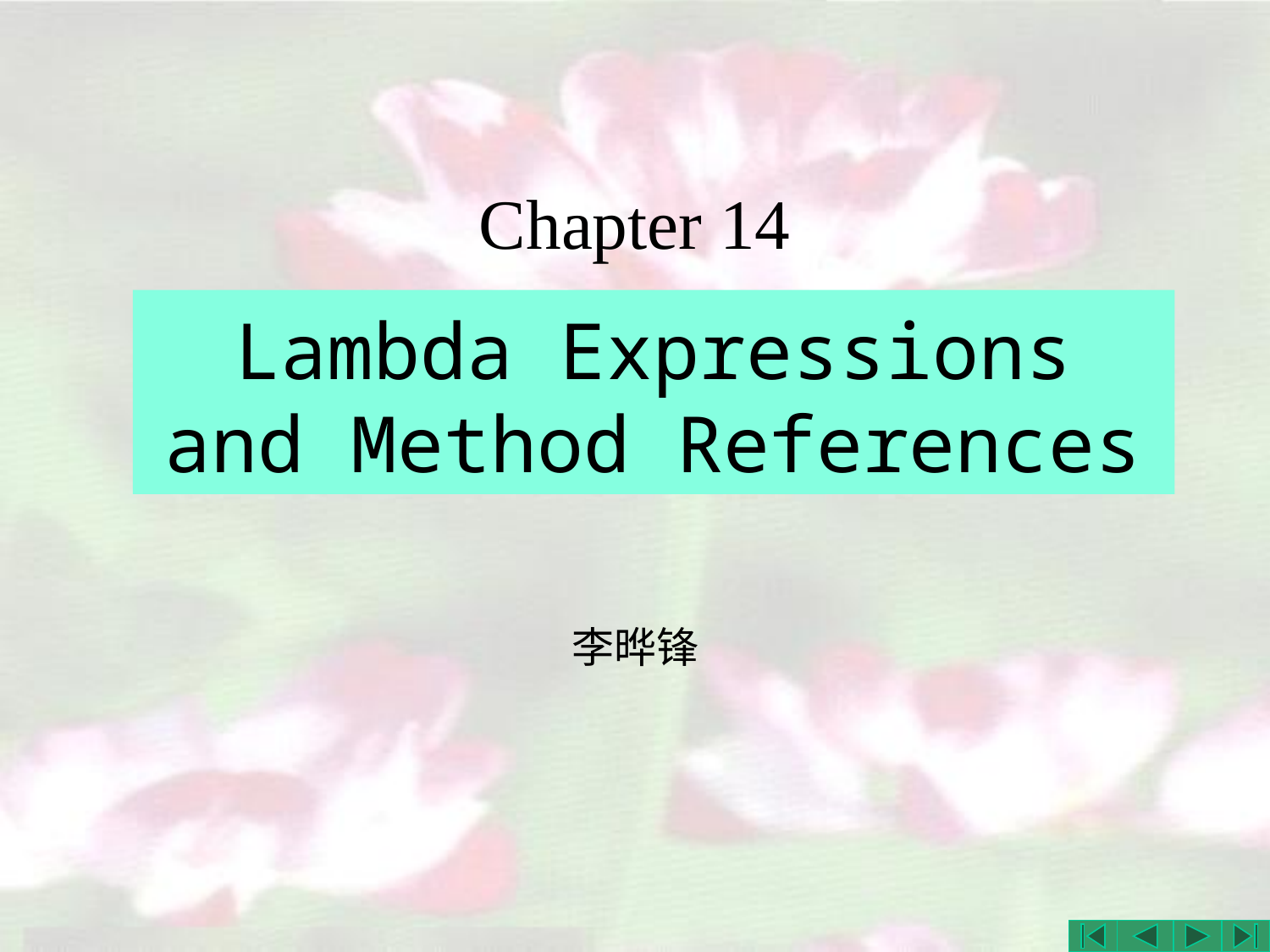

# Chapter 14
Lambda Expressions and Method References
李晔锋